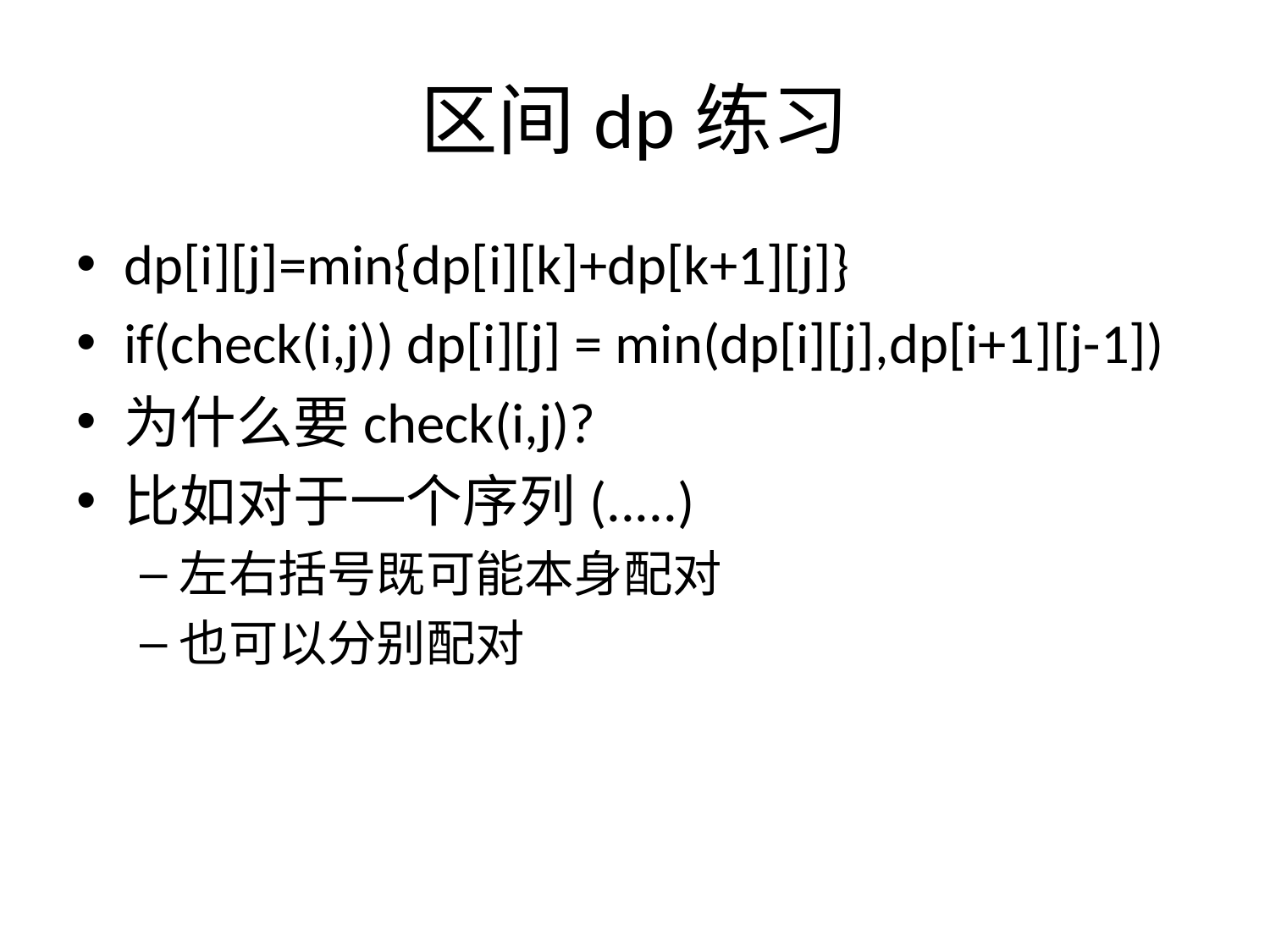

# 区间dp练习
dp[i][j]=min{dp[i][k]+dp[k+1][j]}
if(check(i,j)) dp[i][j] = min(dp[i][j],dp[i+1][j-1])
为什么要check(i,j)?
比如对于一个序列(.....)
左右括号既可能本身配对
也可以分别配对